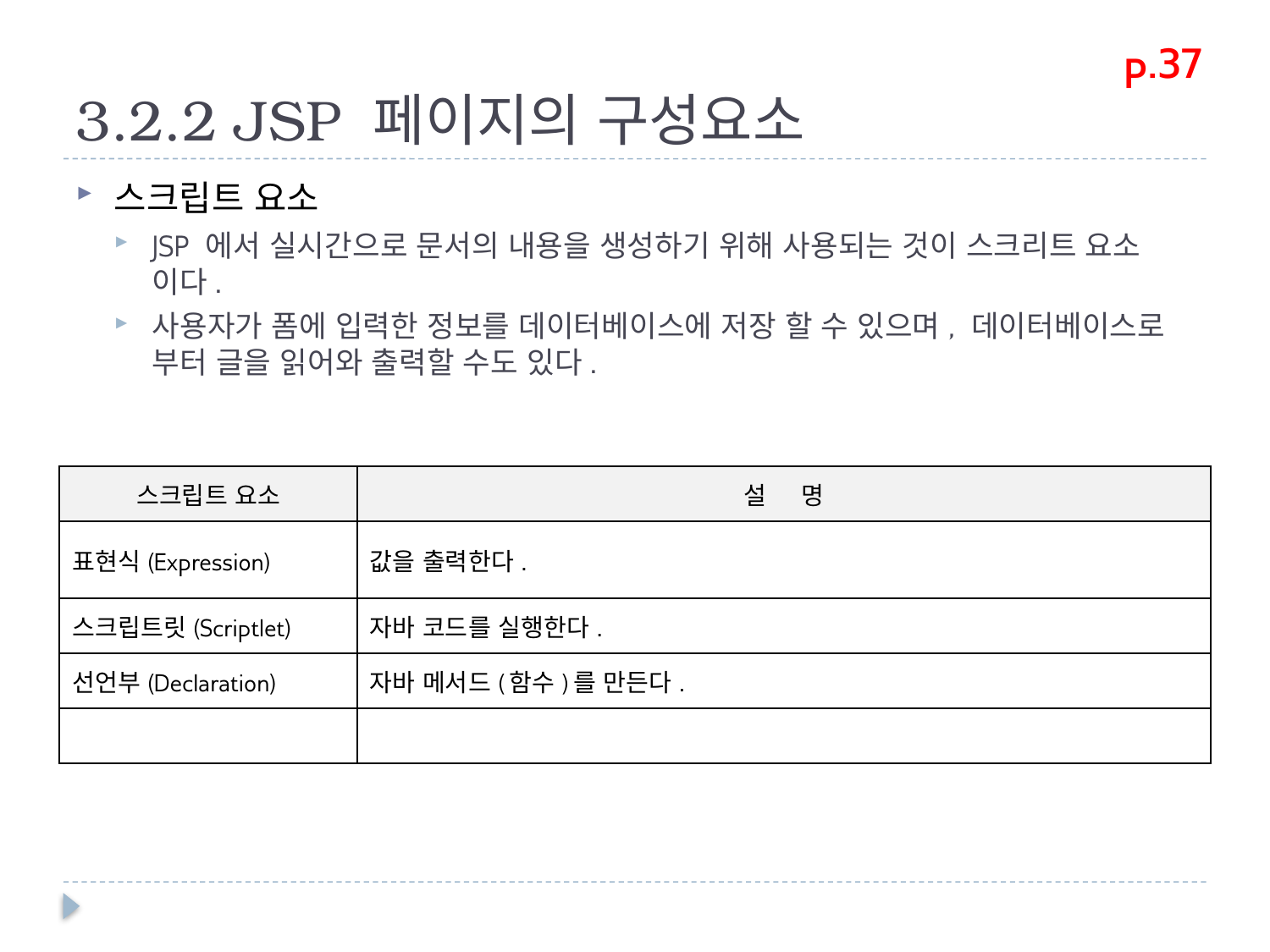

# 3.2.2 JSP 페이지의 구성요소
p.37
스크립트 요소
JSP 에서 실시간으로 문서의 내용을 생성하기 위해 사용되는 것이 스크리트 요소 이다.
사용자가 폼에 입력한 정보를 데이터베이스에 저장 할 수 있으며, 데이터베이스로 부터 글을 읽어와 출력할 수도 있다.
| 스크립트 요소 | 설 명 |
| --- | --- |
| 표현식(Expression) | 값을 출력한다. |
| 스크립트릿(Scriptlet) | 자바 코드를 실행한다. |
| 선언부(Declaration) | 자바 메서드(함수)를 만든다. |
|  |  |